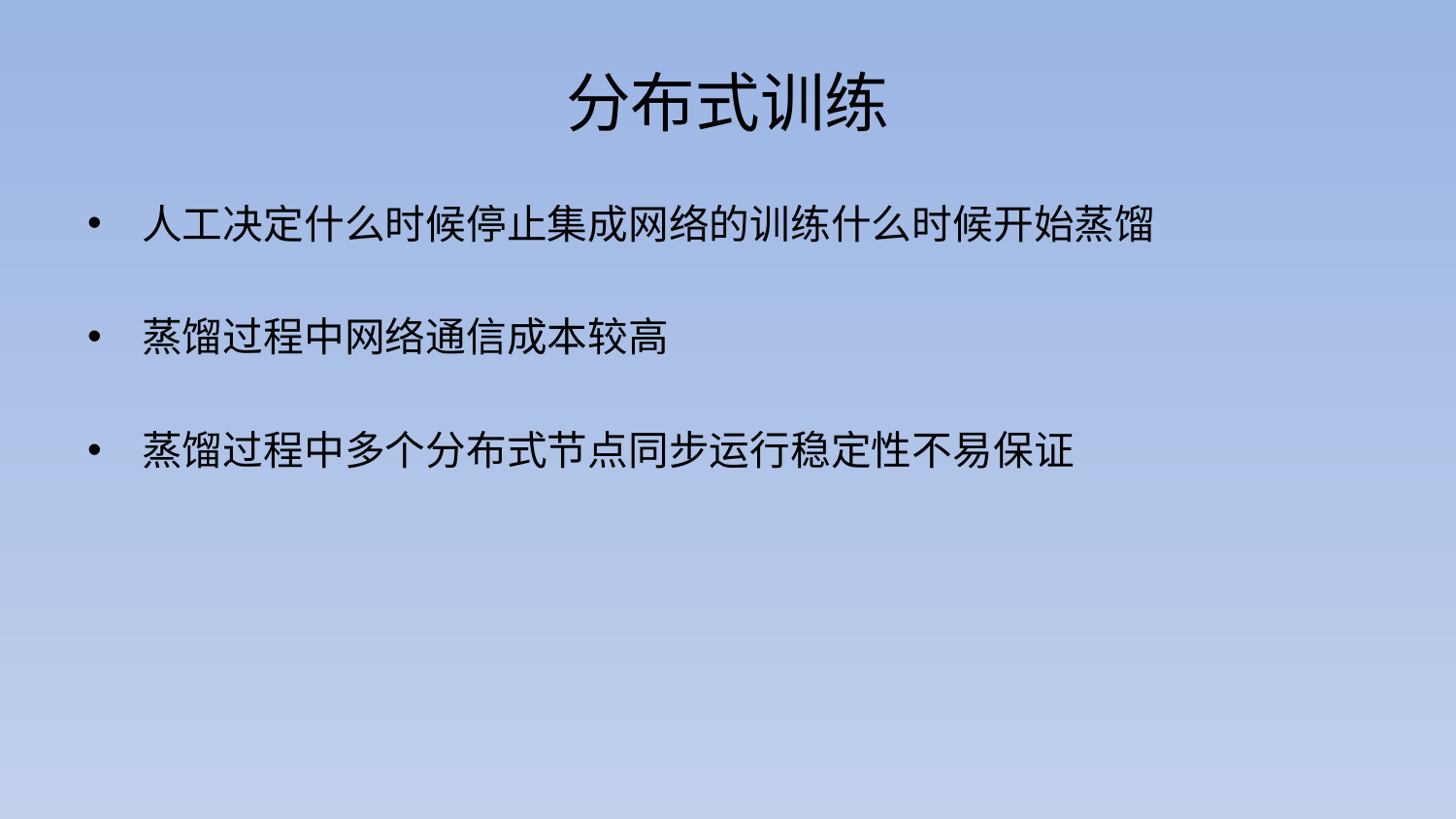

# 分布式训练
人工决定什么时候停止集成网络的训练什么时候开始蒸馏

蒸馏过程中网络通信成本较高

蒸馏过程中多个分布式节点同步运行稳定性不易保证